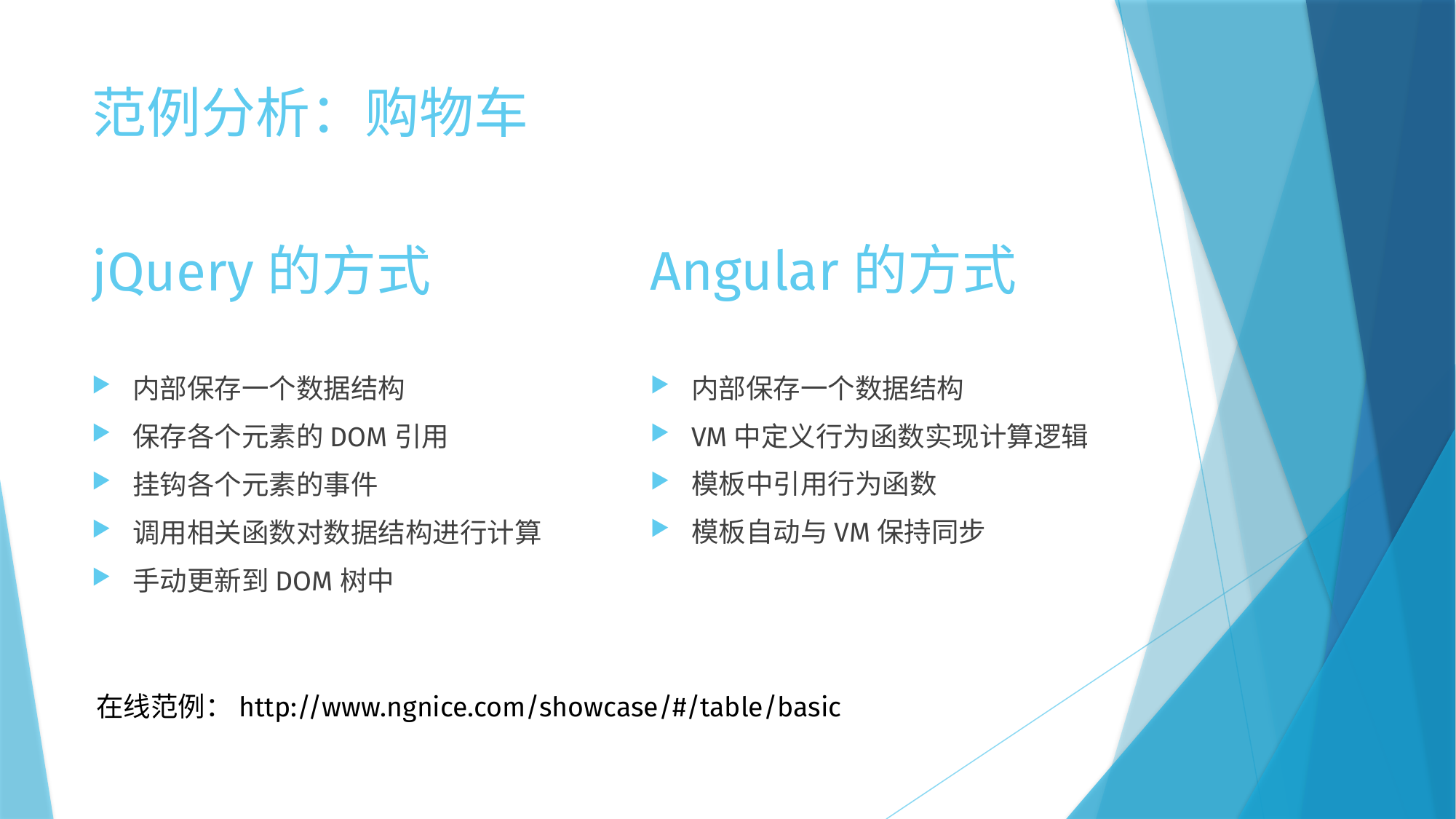

# 范例分析：购物车
Angular的方式
jQuery的方式
内部保存一个数据结构
VM中定义行为函数实现计算逻辑
模板中引用行为函数
模板自动与VM保持同步
内部保存一个数据结构
保存各个元素的DOM引用
挂钩各个元素的事件
调用相关函数对数据结构进行计算
手动更新到DOM树中
在线范例：http://www.ngnice.com/showcase/#/table/basic